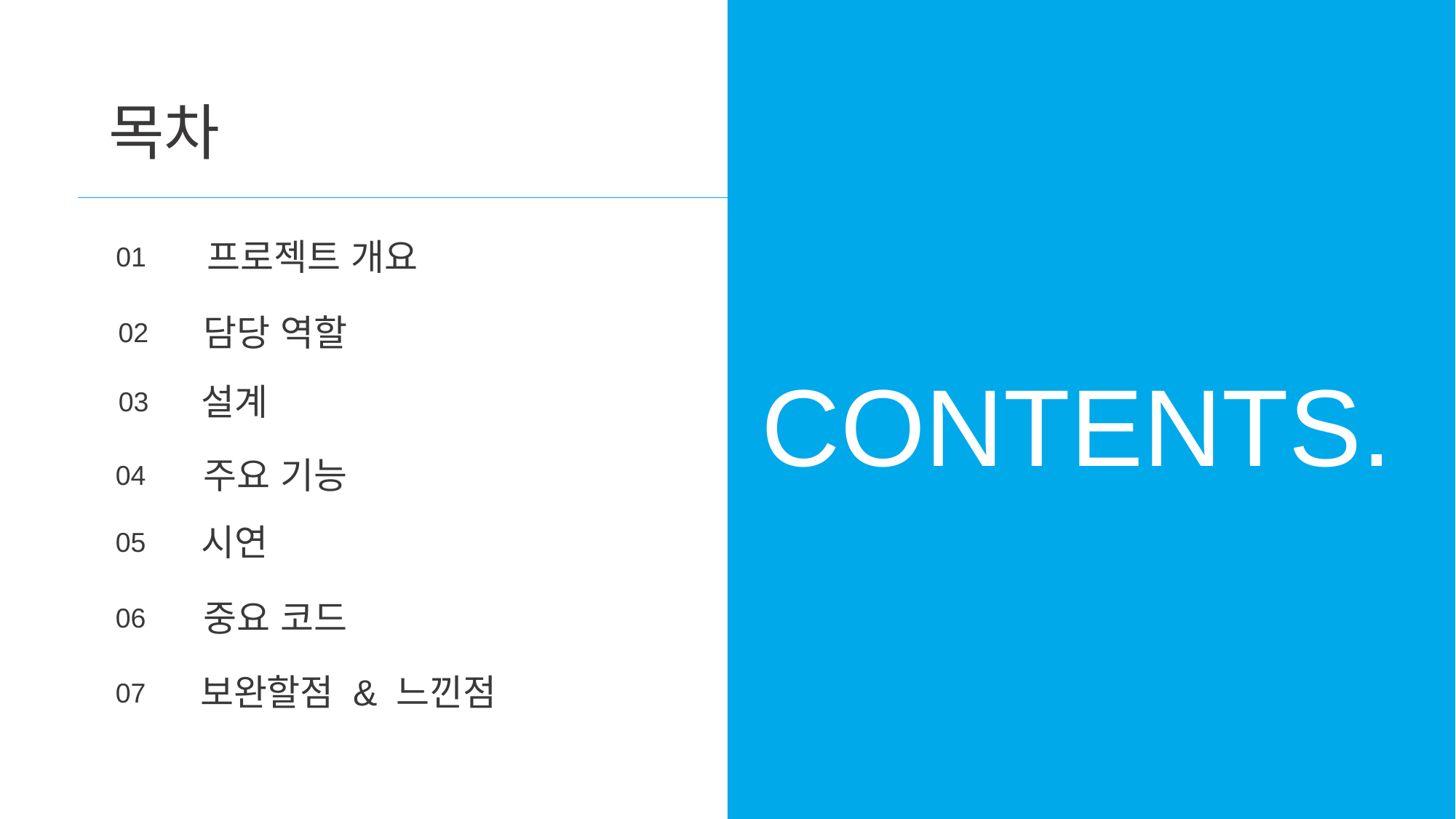

목차
프로젝트 개요
01
담당 역할
02
CONTENTS.
설계
03
주요 기능
04
시연
05
중요 코드
06
보완할점 & 느낀점
07